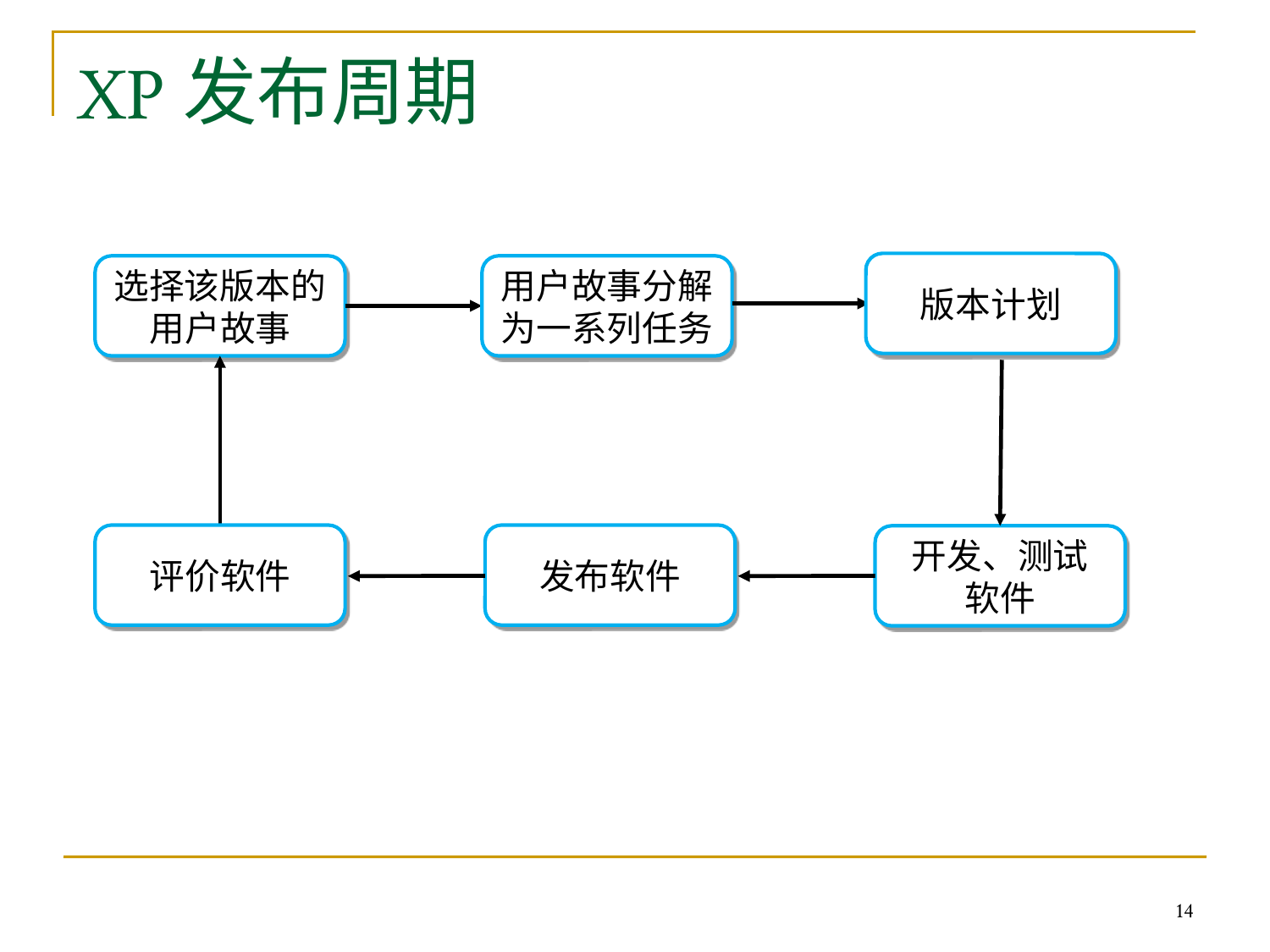

# XP发布周期
版本计划
选择该版本的用户故事
用户故事分解为一系列任务
评价软件
发布软件
开发、测试
软件
14